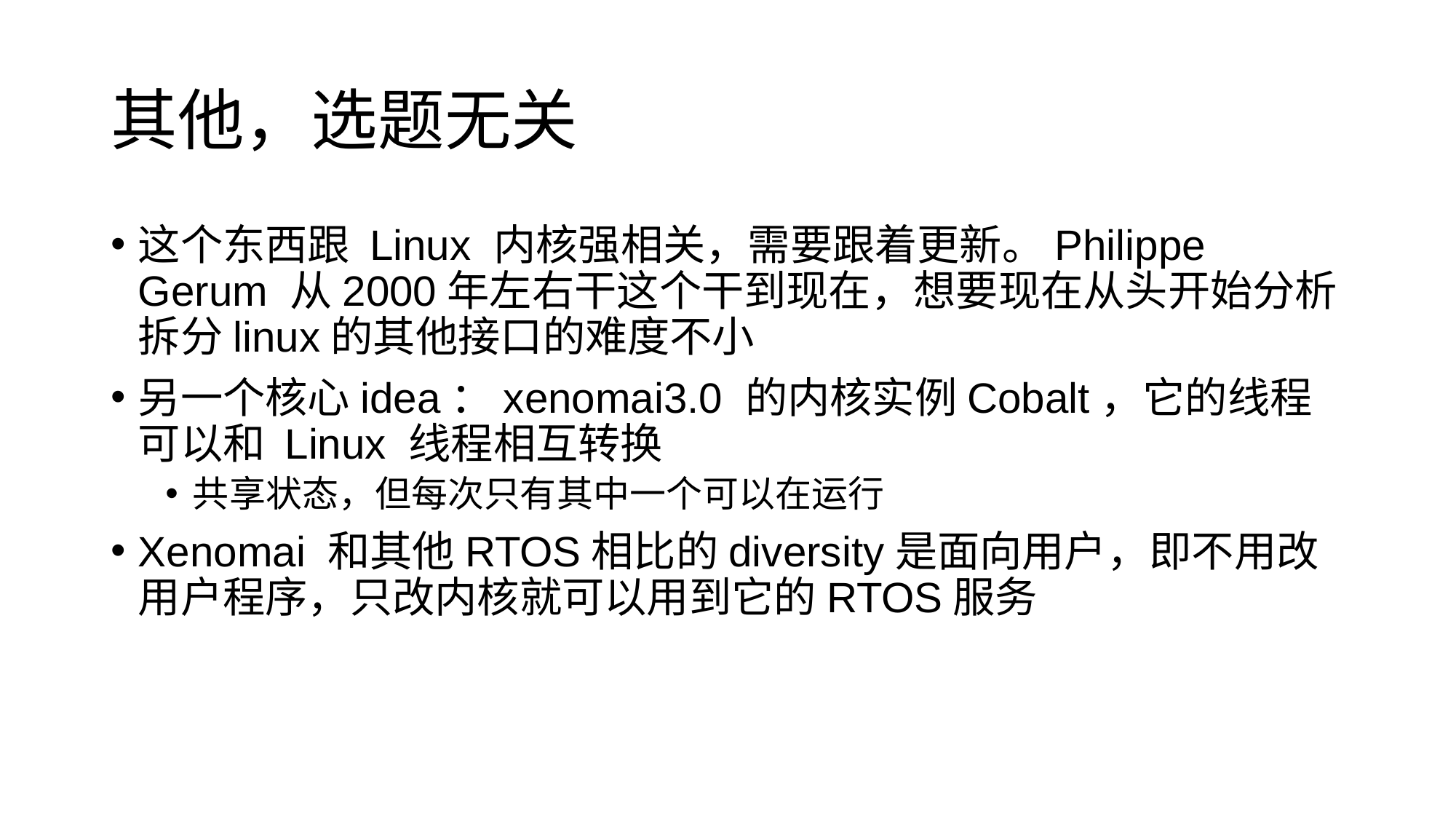

# 其他，选题无关
这个东西跟 Linux 内核强相关，需要跟着更新。Philippe Gerum 从2000年左右干这个干到现在，想要现在从头开始分析拆分linux的其他接口的难度不小
另一个核心idea：xenomai3.0 的内核实例Cobalt，它的线程可以和 Linux 线程相互转换
共享状态，但每次只有其中一个可以在运行
Xenomai 和其他RTOS相比的diversity是面向用户，即不用改用户程序，只改内核就可以用到它的RTOS服务